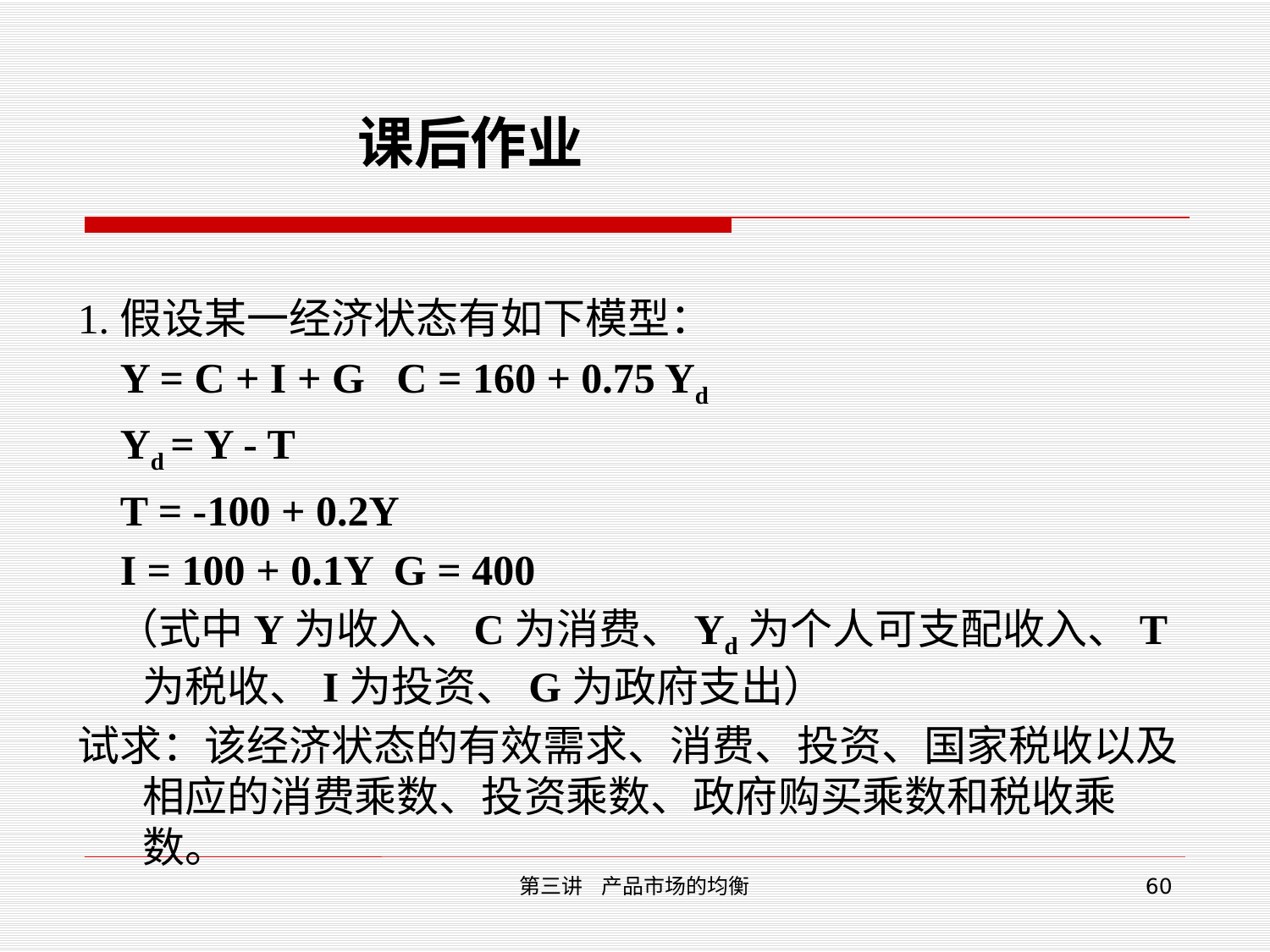

# 课后作业

1.假设某一经济状态有如下模型：
    Y = C + I + G   C = 160 + 0.75 Yd
    Yd = Y - T
    T = -100 + 0.2Y
    I = 100 + 0.1Y  G = 400
   （式中Y为收入、C为消费、Yd为个人可支配收入、T为税收、I为投资、G为政府支出）
试求：该经济状态的有效需求、消费、投资、国家税收以及相应的消费乘数、投资乘数、政府购买乘数和税收乘数。
第三讲    产品市场的均衡
60